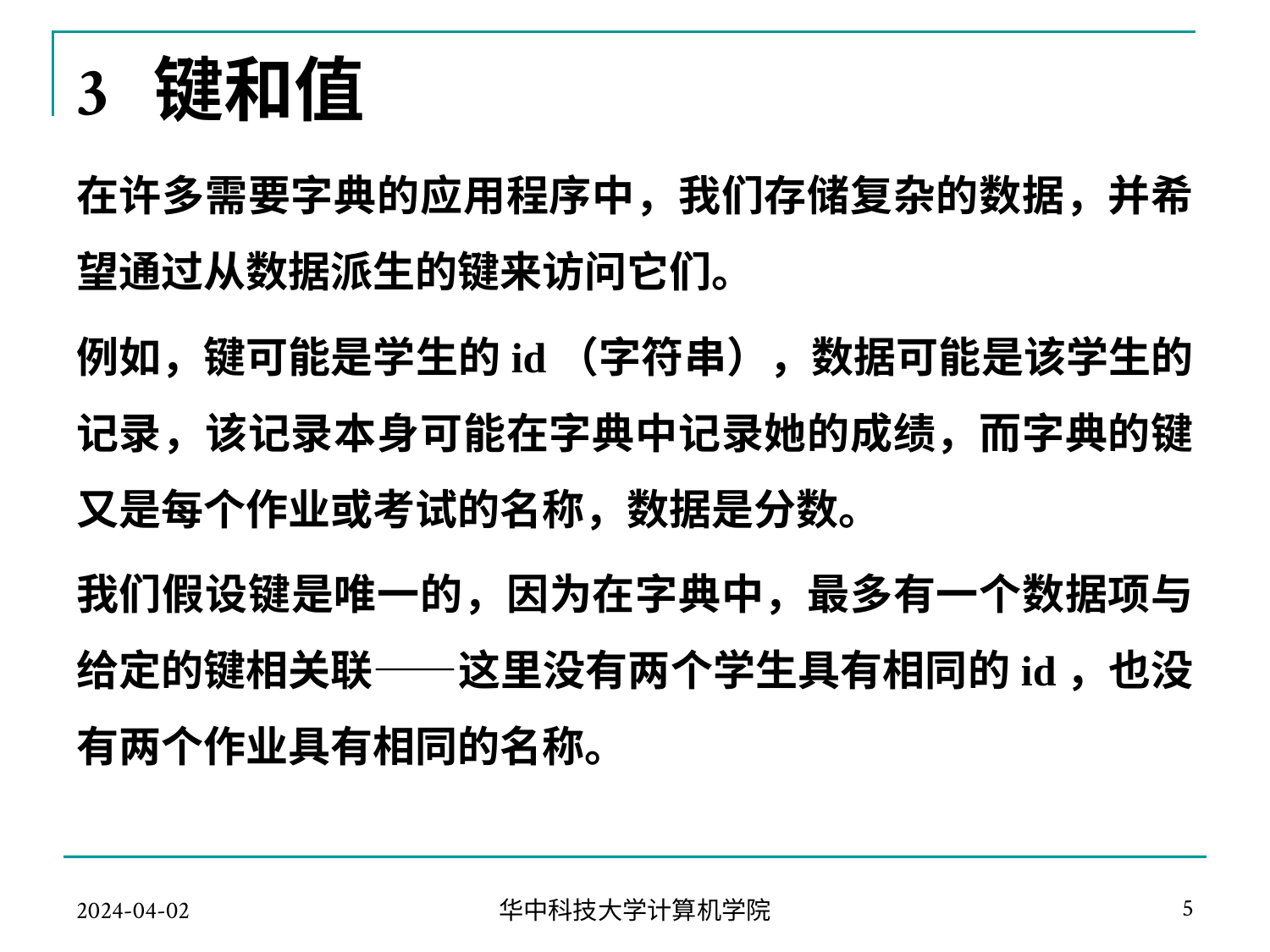

# 3  键和值
在许多需要字典的应用程序中，我们存储复杂的数据，并希望通过从数据派生的键来访问它们。
例如，键可能是学生的id（字符串），数据可能是该学生的记录，该记录本身可能在字典中记录她的成绩，而字典的键又是每个作业或考试的名称，数据是分数。
我们假设键是唯一的，因为在字典中，最多有一个数据项与给定的键相关联——这里没有两个学生具有相同的id，也没有两个作业具有相同的名称。
2024-04-02
5
华中科技大学计算机学院